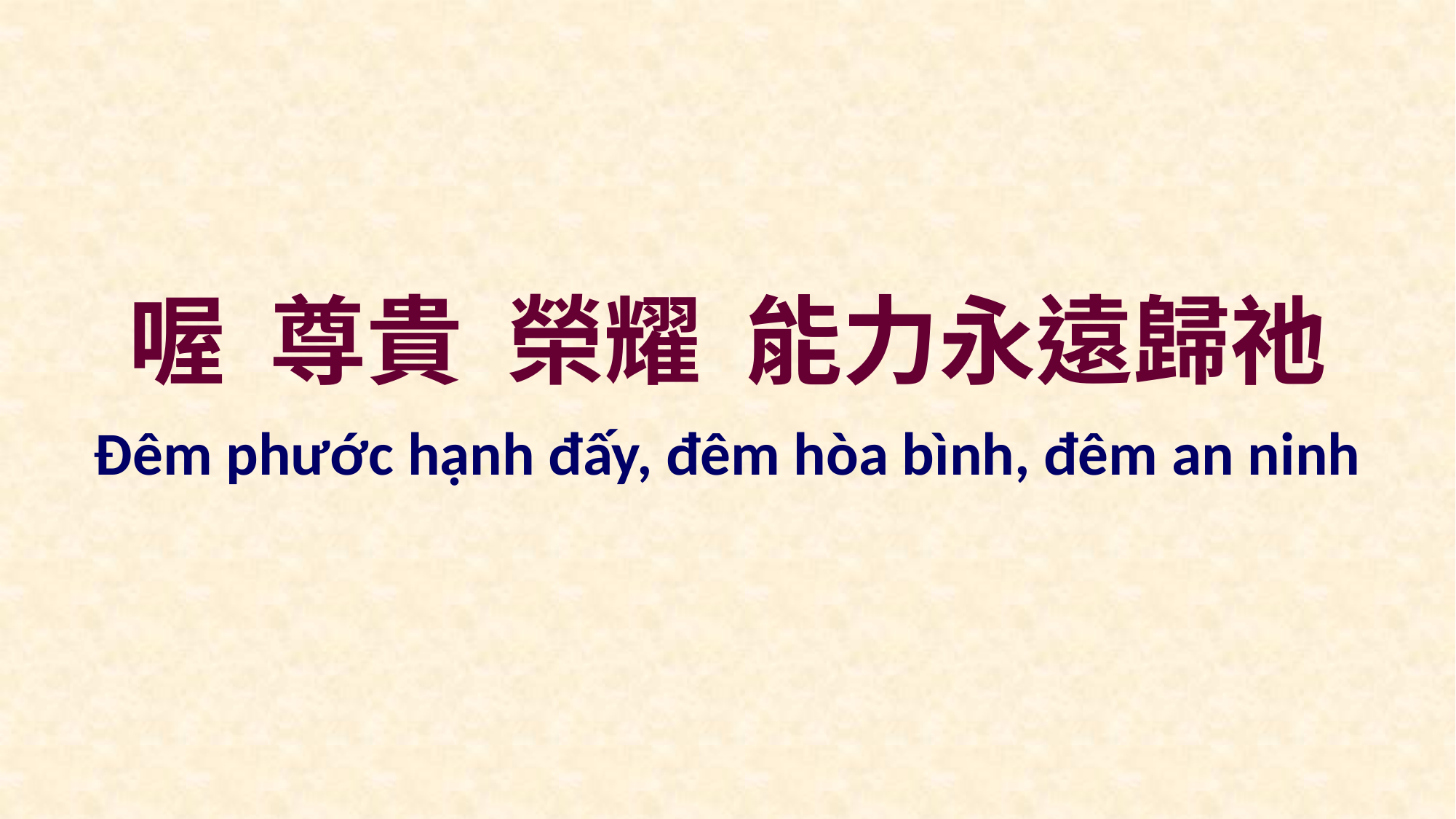

喔  尊貴  榮耀  能力永遠歸祂
Ðêm phước hạnh đấy, đêm hòa bình, đêm an ninh